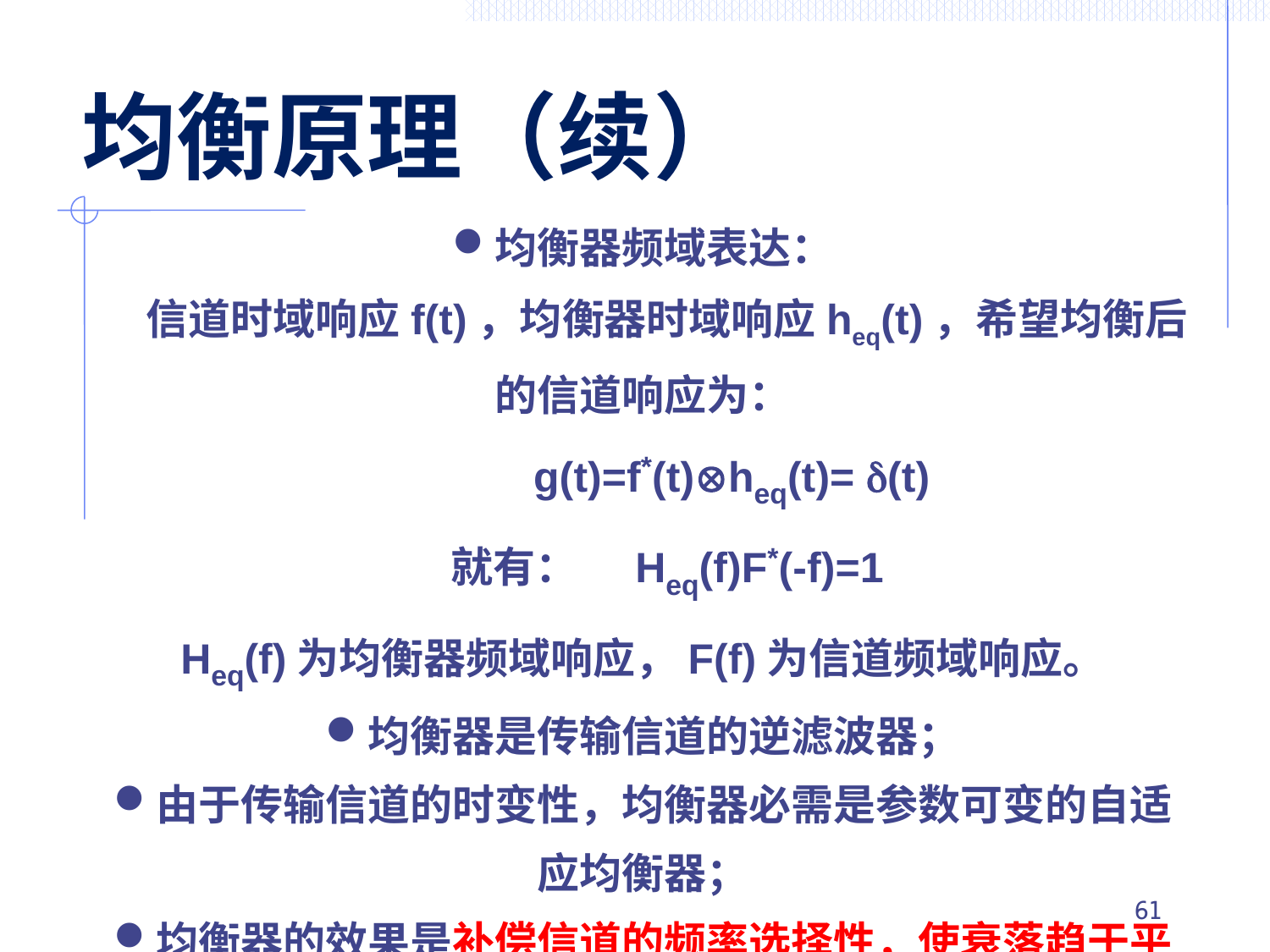

# 均衡原理（续）
均衡器频域表达：
    信道时域响应f(t)，均衡器时域响应heq(t)，希望均衡后的信道响应为：
               g(t)=f*(t)⊗heq(t)= δ(t)
    就有：     Heq(f)F*(-f)=1
Heq(f)为均衡器频域响应，F(f)为信道频域响应。
均衡器是传输信道的逆滤波器；
由于传输信道的时变性，均衡器必需是参数可变的自适应均衡器；
均衡器的效果是补偿信道的频率选择性，使衰落趋于平坦、相位趋于线性。均衡器不能抵销平衰落。
61